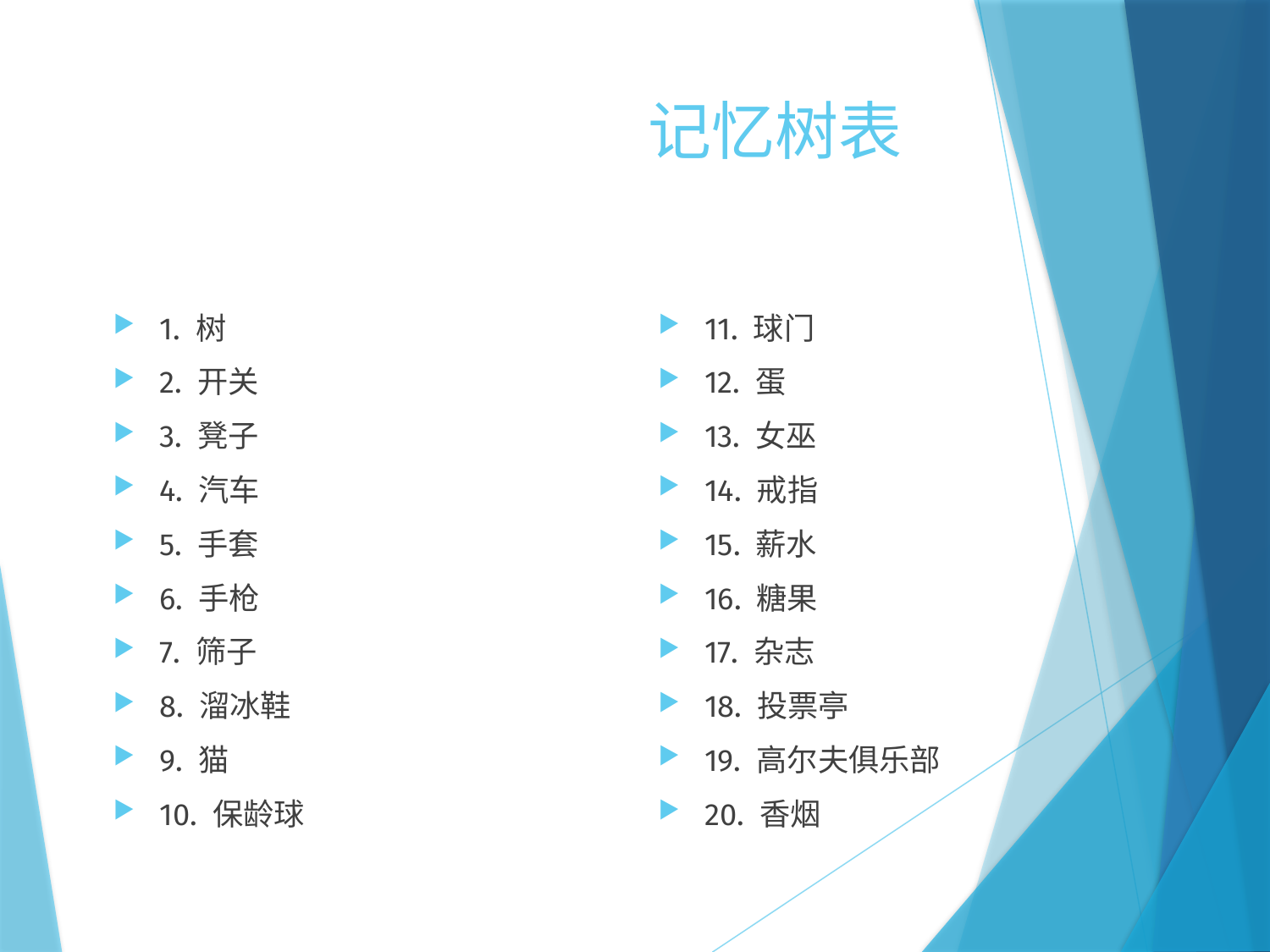

# 记忆树表
1. 树
2. 开关
3. 凳子
4. 汽车
5. 手套
6. 手枪
7. 筛子
8. 溜冰鞋
9. 猫
10. 保龄球
11. 球门
12. 蛋
13. 女巫
14. 戒指
15. 薪水
16. 糖果
17. 杂志
18. 投票亭
19. 高尔夫俱乐部
20. 香烟